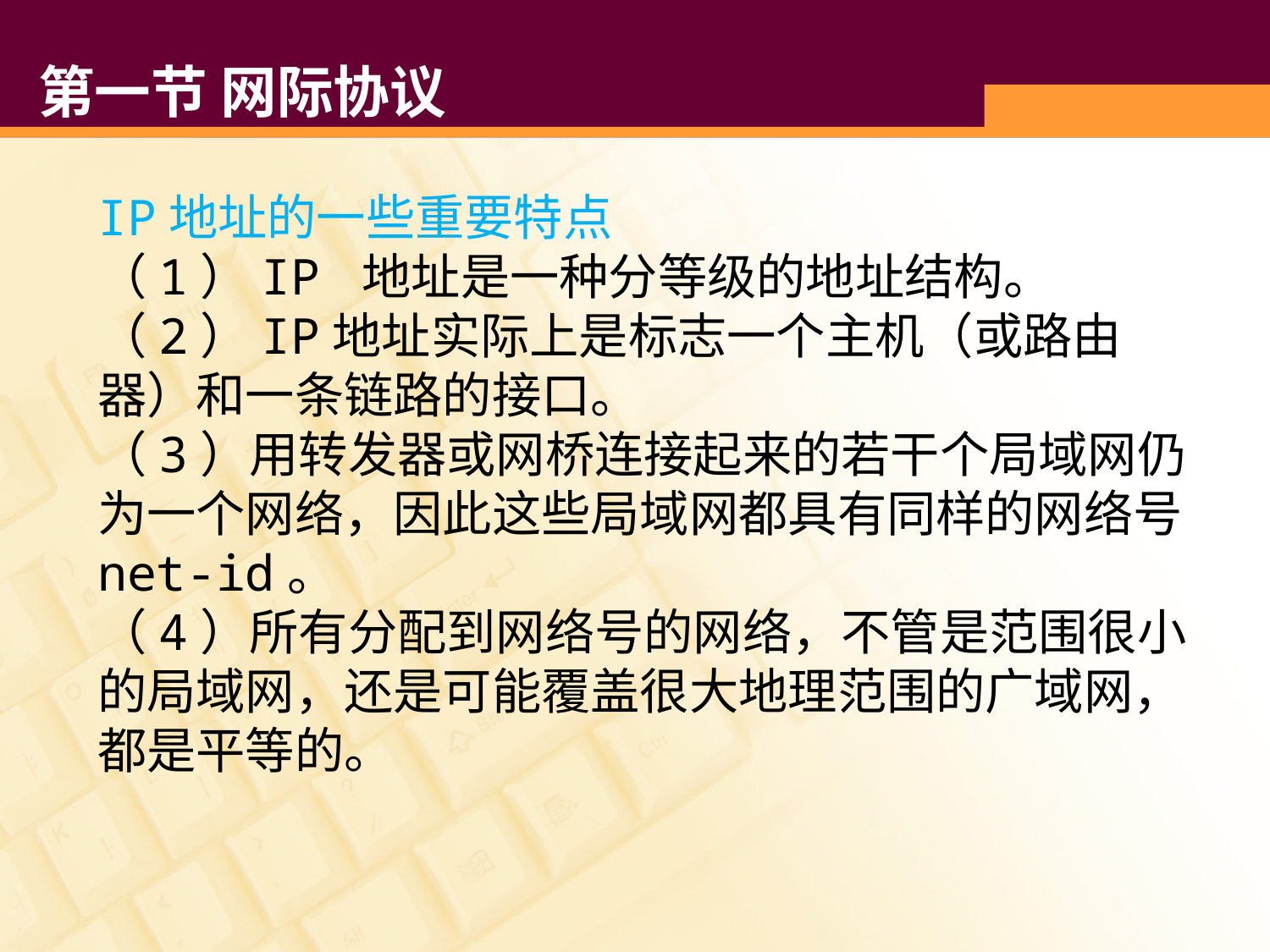

# 第一节 网际协议
IP地址的一些重要特点
（1）IP 地址是一种分等级的地址结构。
（2）IP地址实际上是标志一个主机（或路由器）和一条链路的接口。
（3）用转发器或网桥连接起来的若干个局域网仍为一个网络，因此这些局域网都具有同样的网络号 net-id。
（4）所有分配到网络号的网络，不管是范围很小的局域网，还是可能覆盖很大地理范围的广域网，都是平等的。